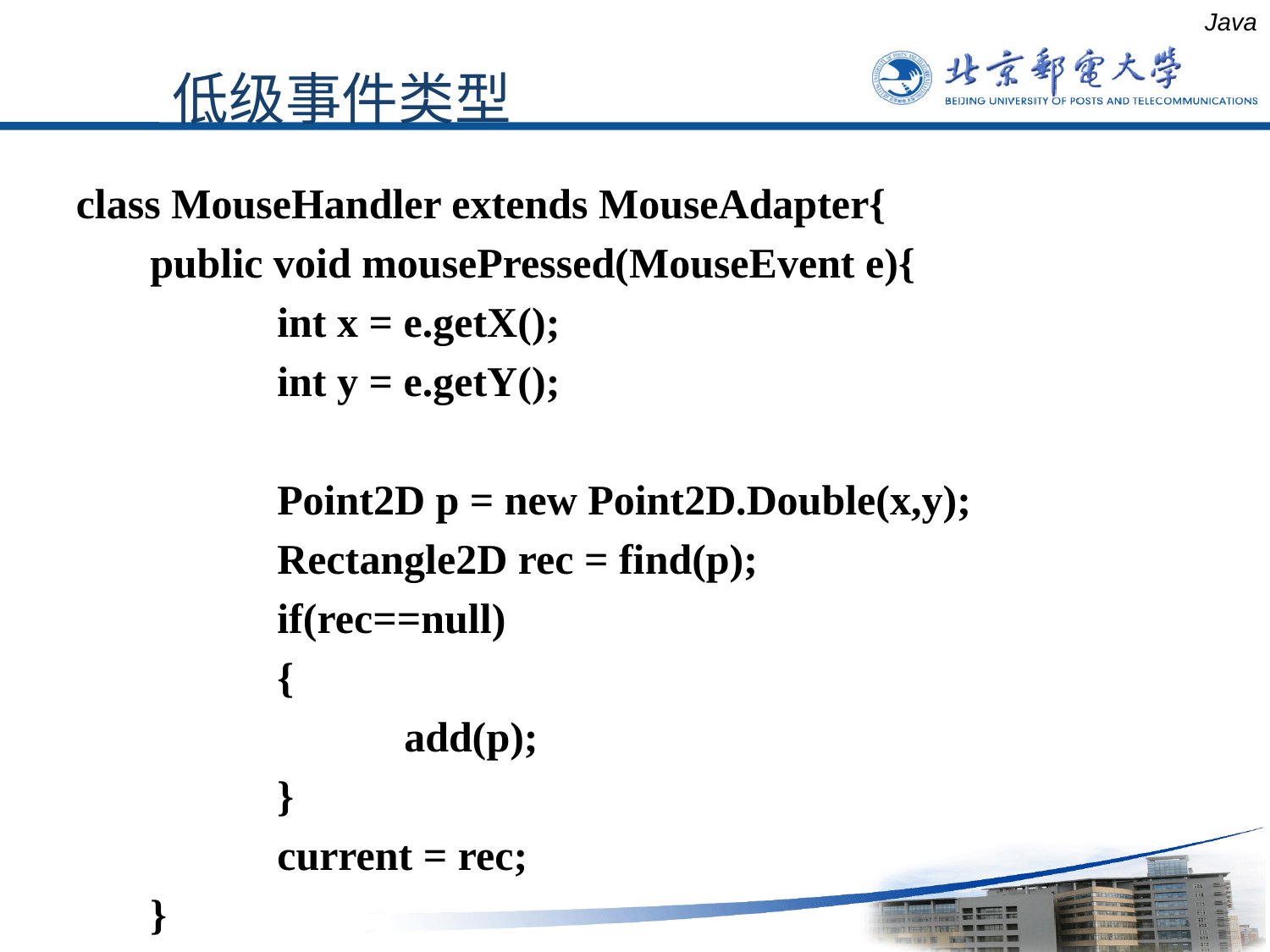

Java
低级事件类型
class MouseHandler extends MouseAdapter{
	public void mousePressed(MouseEvent e){
		int x = e.getX();
		int y = e.getY();

		Point2D p = new Point2D.Double(x,y);
		Rectangle2D rec = find(p);
		if(rec==null)
		{
			add(p);
		}
		current = rec;
	}